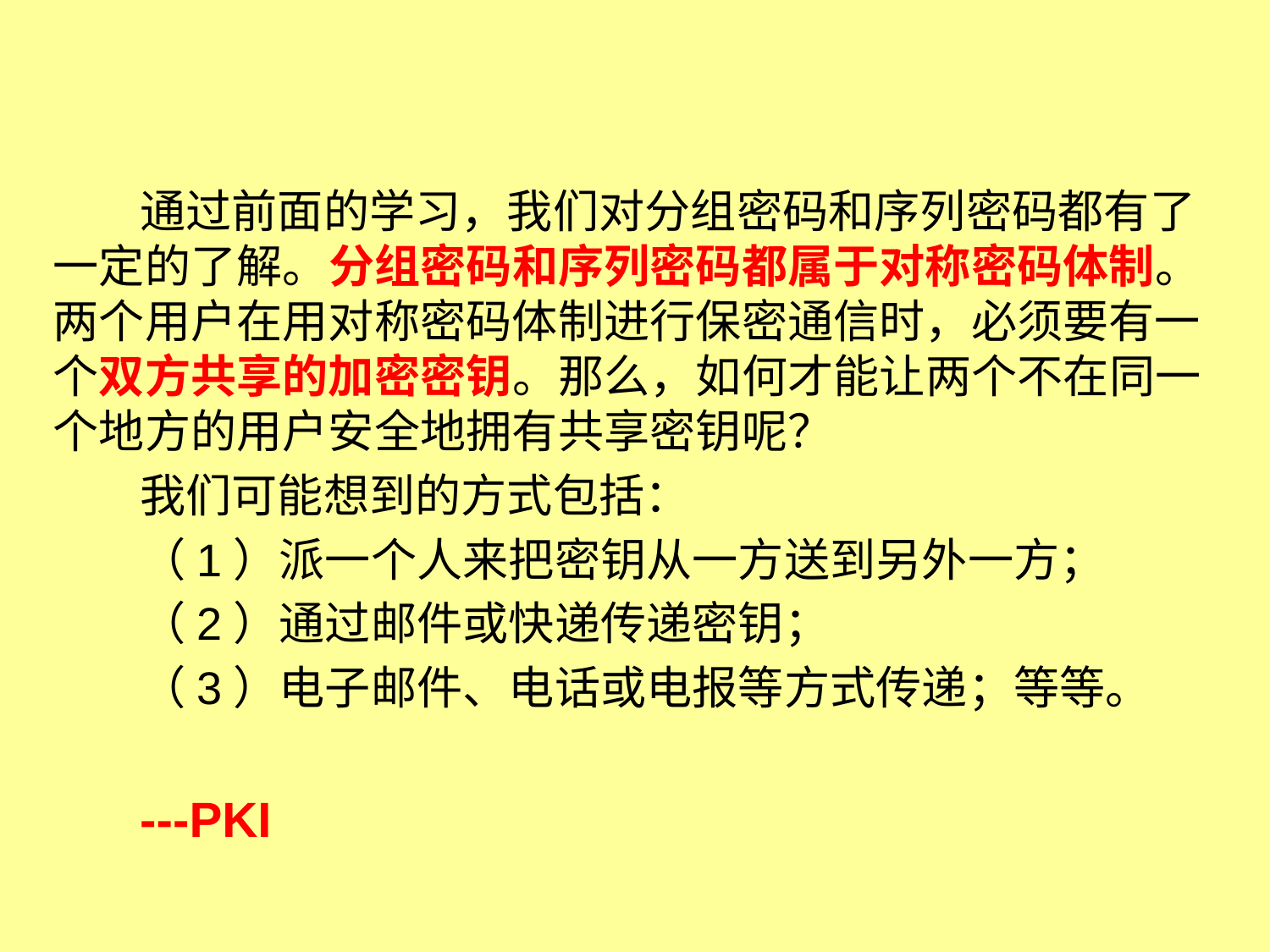

#
通过前面的学习，我们对分组密码和序列密码都有了一定的了解。分组密码和序列密码都属于对称密码体制。两个用户在用对称密码体制进行保密通信时，必须要有一个双方共享的加密密钥。那么，如何才能让两个不在同一个地方的用户安全地拥有共享密钥呢？
我们可能想到的方式包括：
（1）派一个人来把密钥从一方送到另外一方；
（2）通过邮件或快递传递密钥；
（3）电子邮件、电话或电报等方式传递；等等。

---PKI